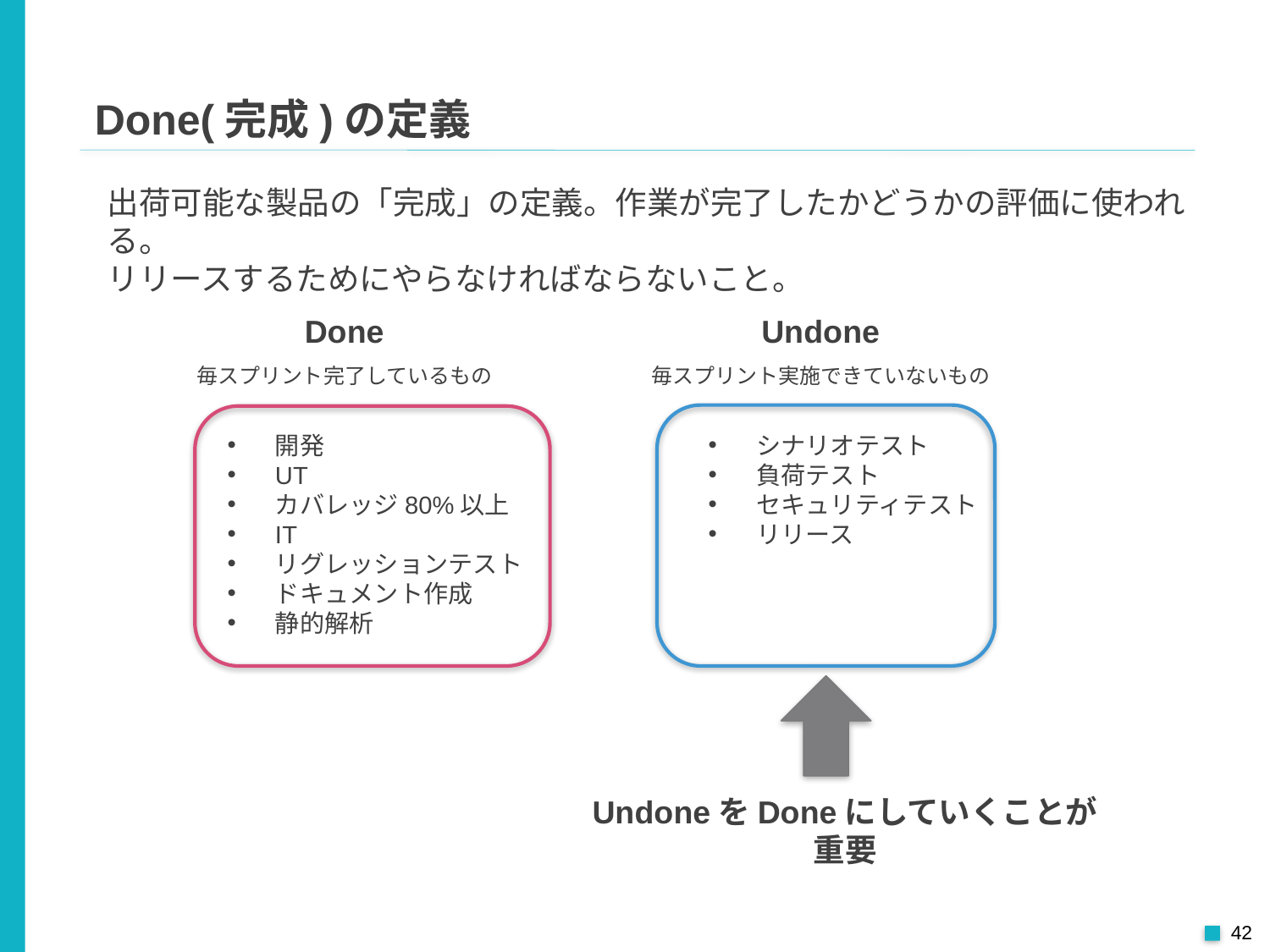

Done(完成)の定義
出荷可能な製品の「完成」の定義。作業が完了したかどうかの評価に使われる。
リリースするためにやらなければならないこと。
Done
Undone
毎スプリント実施できていないもの
毎スプリント完了しているもの

開発
UT
カバレッジ80%以上
IT
リグレッションテスト
ドキュメント作成
静的解析
シナリオテスト
負荷テスト
セキュリティテスト
リリース

UndoneをDoneにしていくことが重要